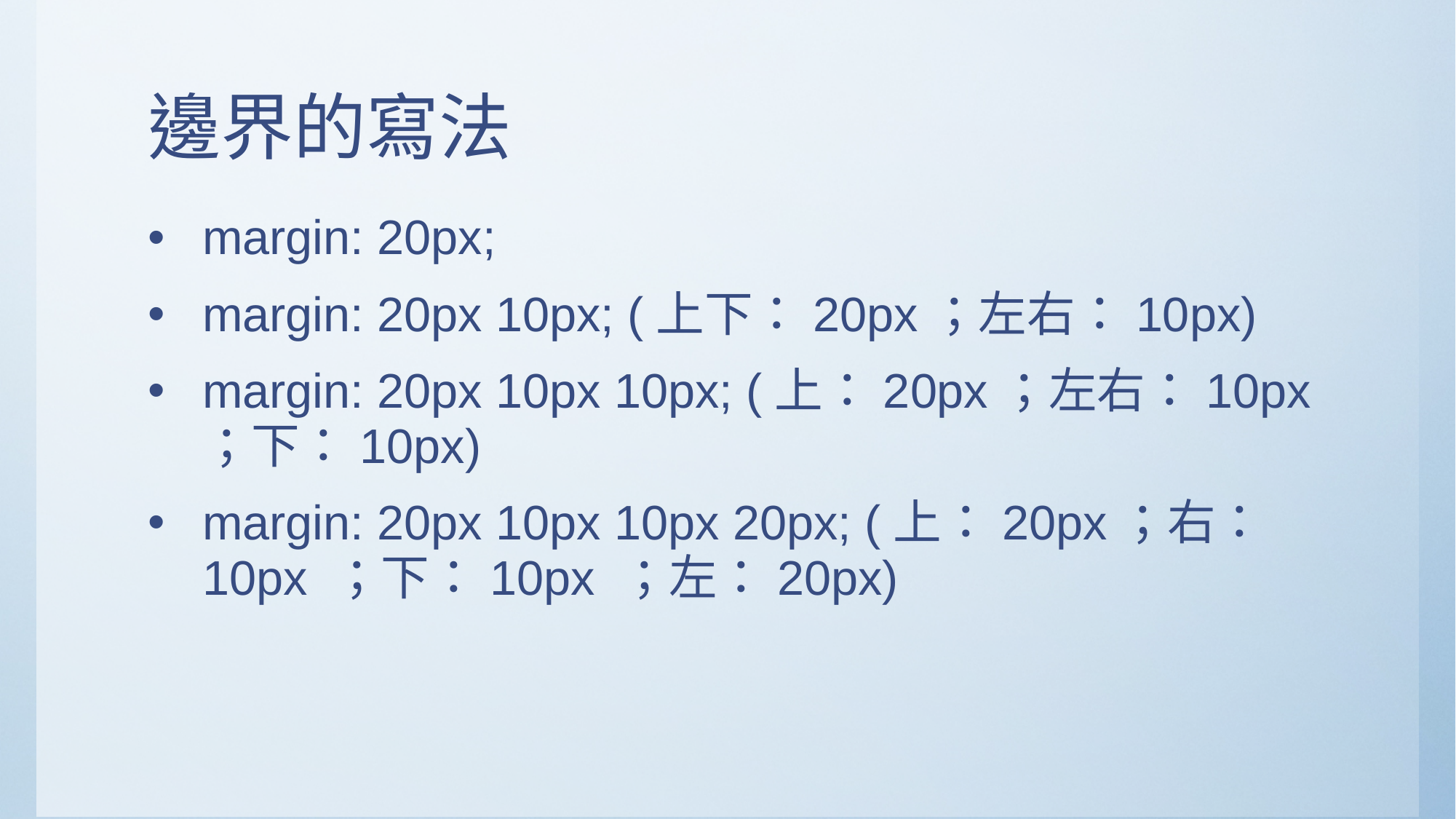

# 邊界的寫法
margin: 20px;
margin: 20px 10px; (上下：20px；左右：10px)
margin: 20px 10px 10px; (上：20px；左右：10px ；下：10px)
margin: 20px 10px 10px 20px; (上：20px；右：10px ；下：10px ；左：20px)